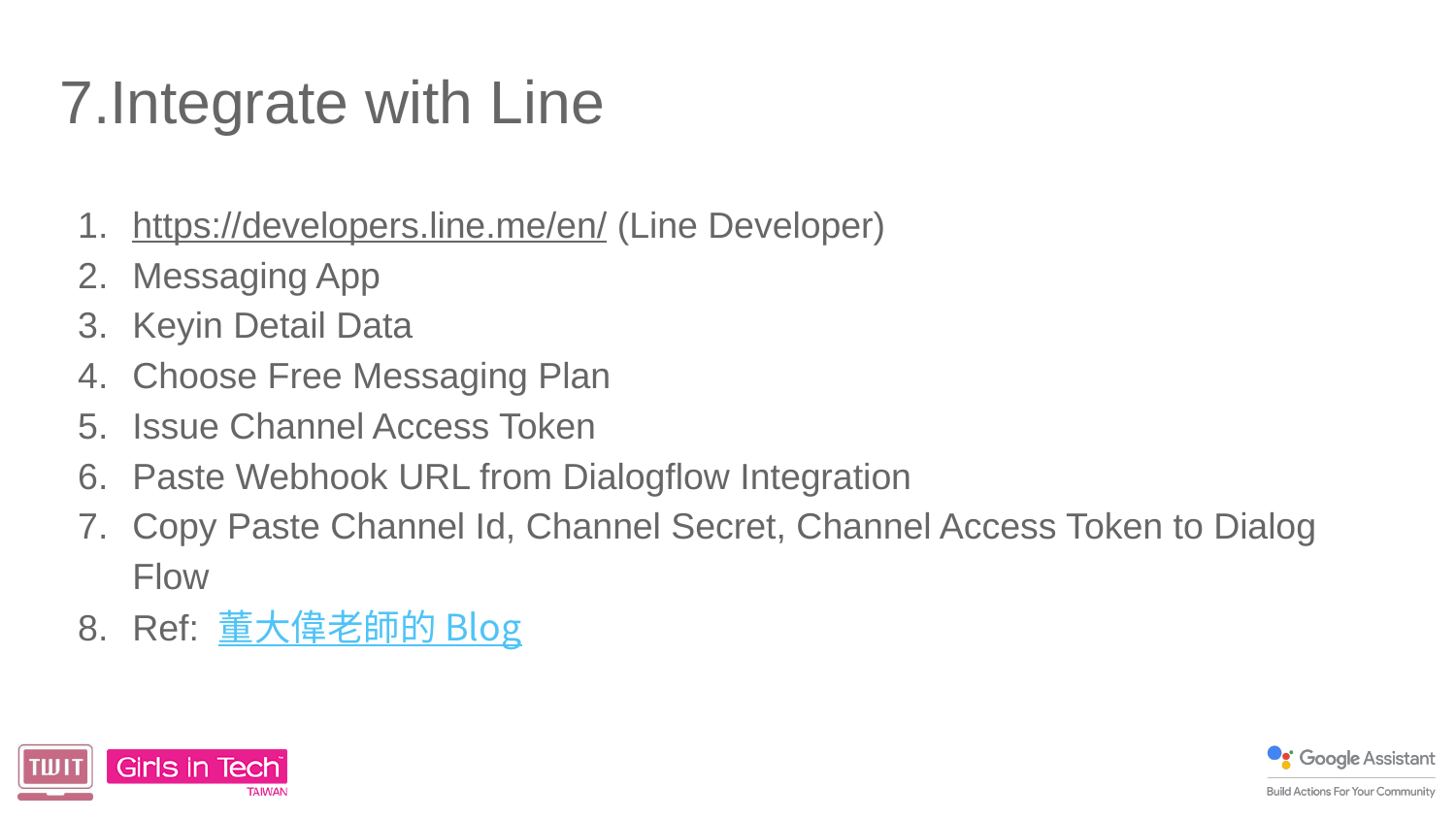

# 7.Integrate with Line
https://developers.line.me/en/ (Line Developer)
Messaging App
Keyin Detail Data
Choose Free Messaging Plan
Issue Channel Access Token
Paste Webhook URL from Dialogflow Integration
Copy Paste Channel Id, Channel Secret, Channel Access Token to Dialog Flow
Ref: 董大偉老師的 Blog